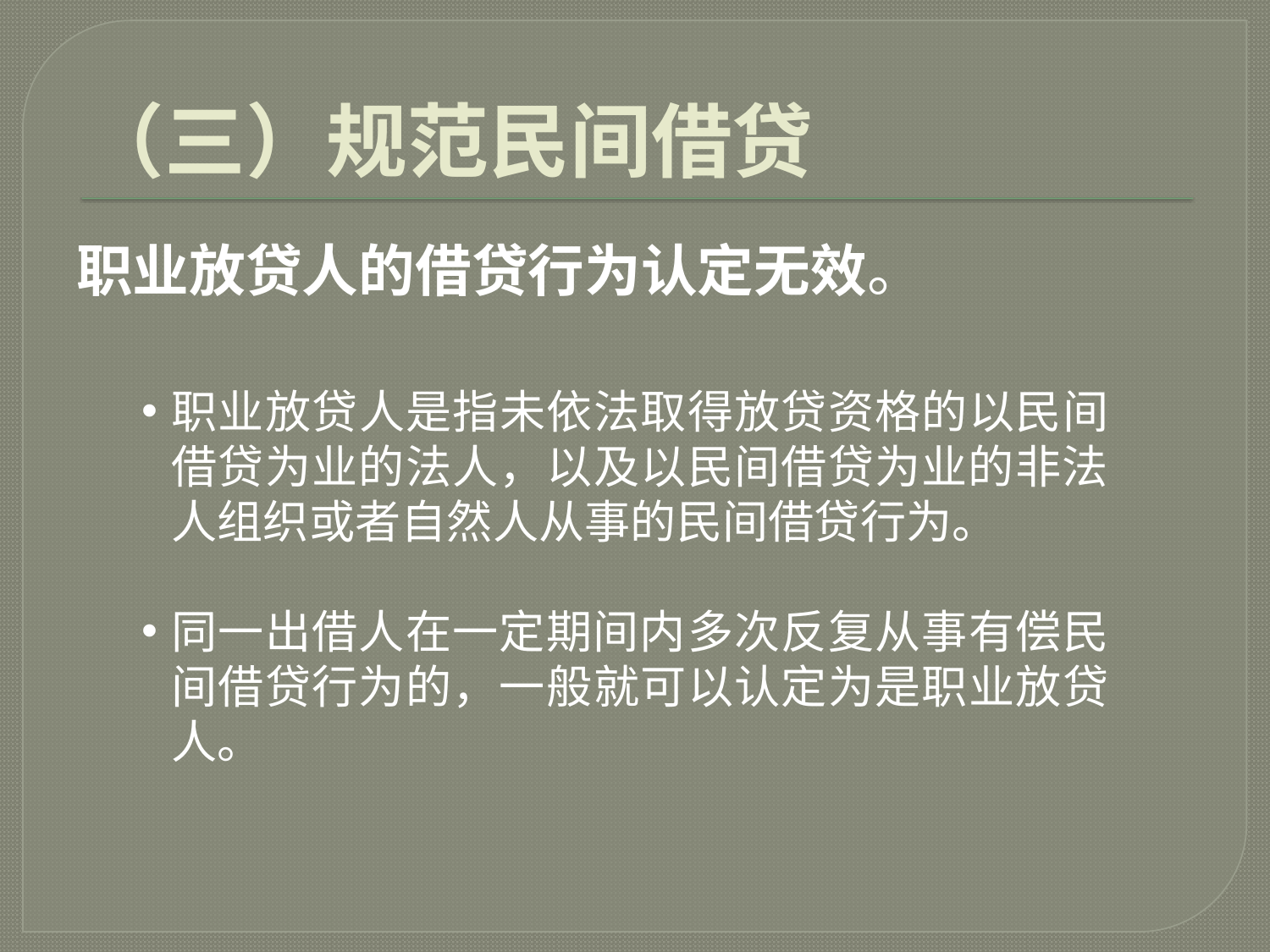

# （三）规范民间借贷
职业放贷人的借贷行为认定无效。

职业放贷人是指未依法取得放贷资格的以民间借贷为业的法人，以及以民间借贷为业的非法人组织或者自然人从事的民间借贷行为。

同一出借人在一定期间内多次反复从事有偿民间借贷行为的，一般就可以认定为是职业放贷人。